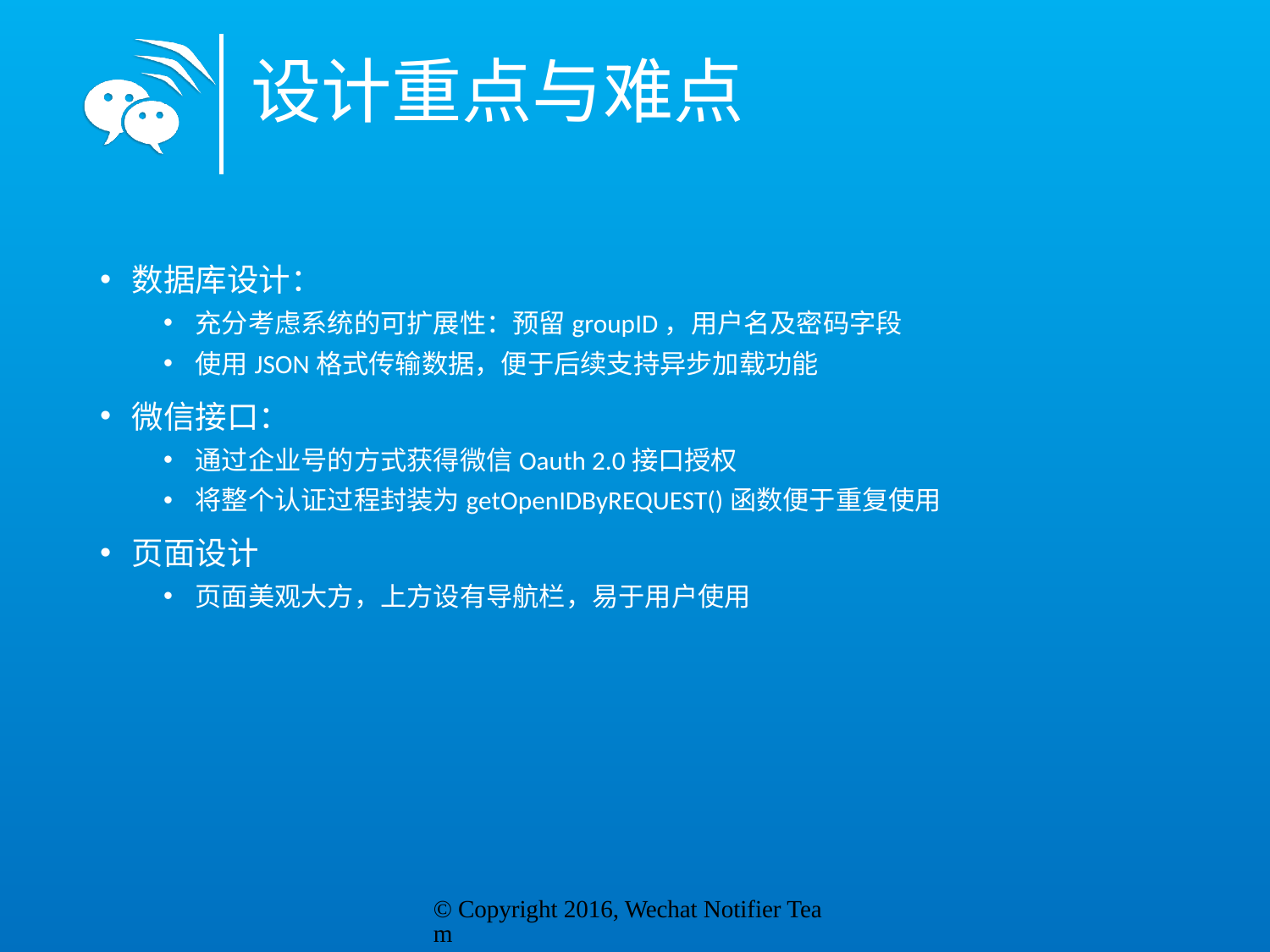

# 设计重点与难点
数据库设计：
充分考虑系统的可扩展性：预留groupID，用户名及密码字段
使用JSON格式传输数据，便于后续支持异步加载功能
微信接口：
通过企业号的方式获得微信Oauth 2.0接口授权
将整个认证过程封装为getOpenIDByREQUEST()函数便于重复使用
页面设计
页面美观大方，上方设有导航栏，易于用户使用
© Copyright 2016, Wechat Notifier Team